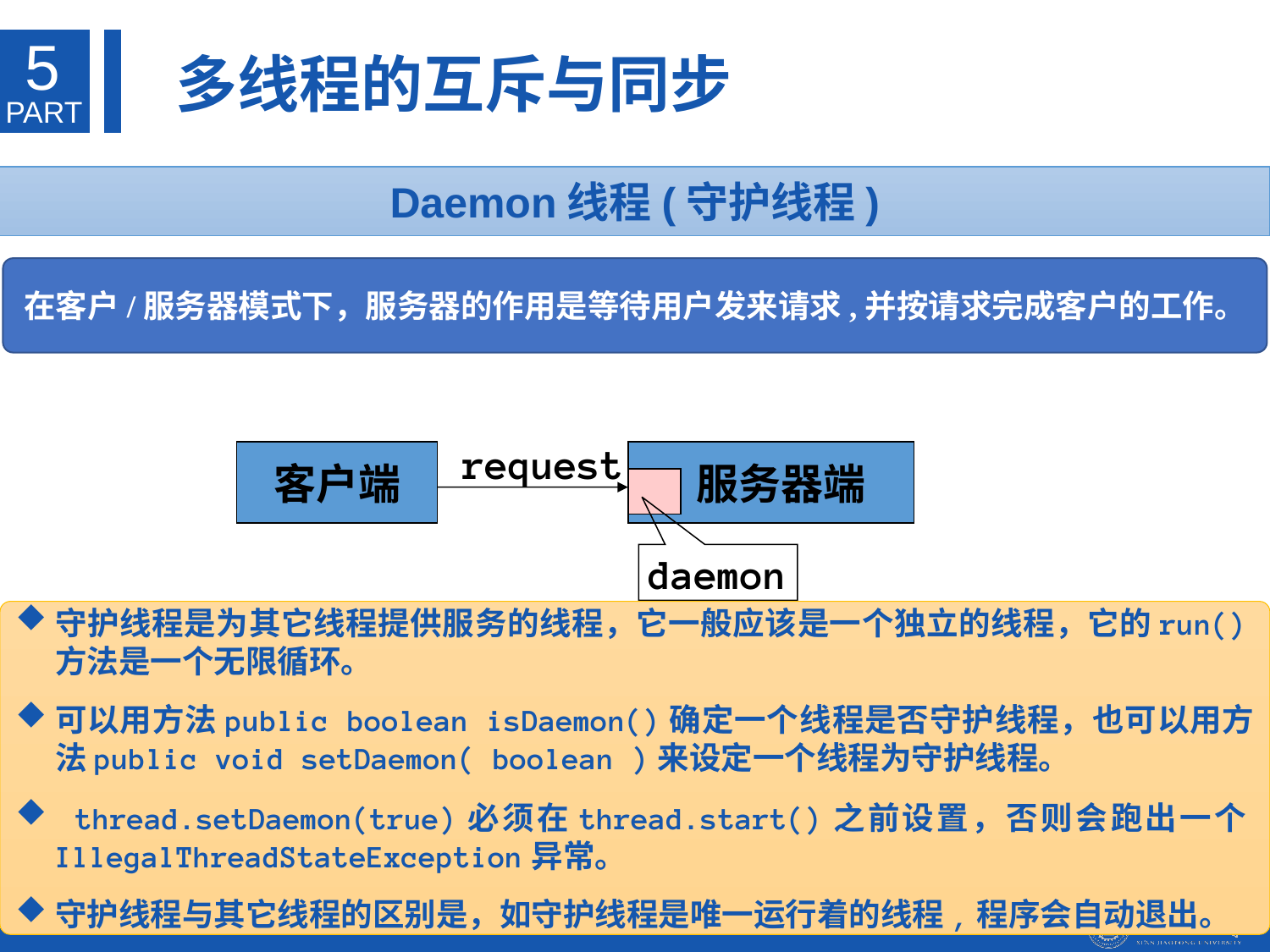

5
 多线程的互斥与同步
PART
Daemon线程(守护线程)
在客户/服务器模式下，服务器的作用是等待用户发来请求,并按请求完成客户的工作。
request
客户端
 服务器端

daemon
守护线程是为其它线程提供服务的线程，它一般应该是一个独立的线程，它的run()方法是一个无限循环。
可以用方法public boolean isDaemon()确定一个线程是否守护线程，也可以用方法public void setDaemon( boolean )来设定一个线程为守护线程。
 thread.setDaemon(true)必须在thread.start()之前设置，否则会跑出一个IllegalThreadStateException异常。
守护线程与其它线程的区别是，如守护线程是唯一运行着的线程,程序会自动退出。